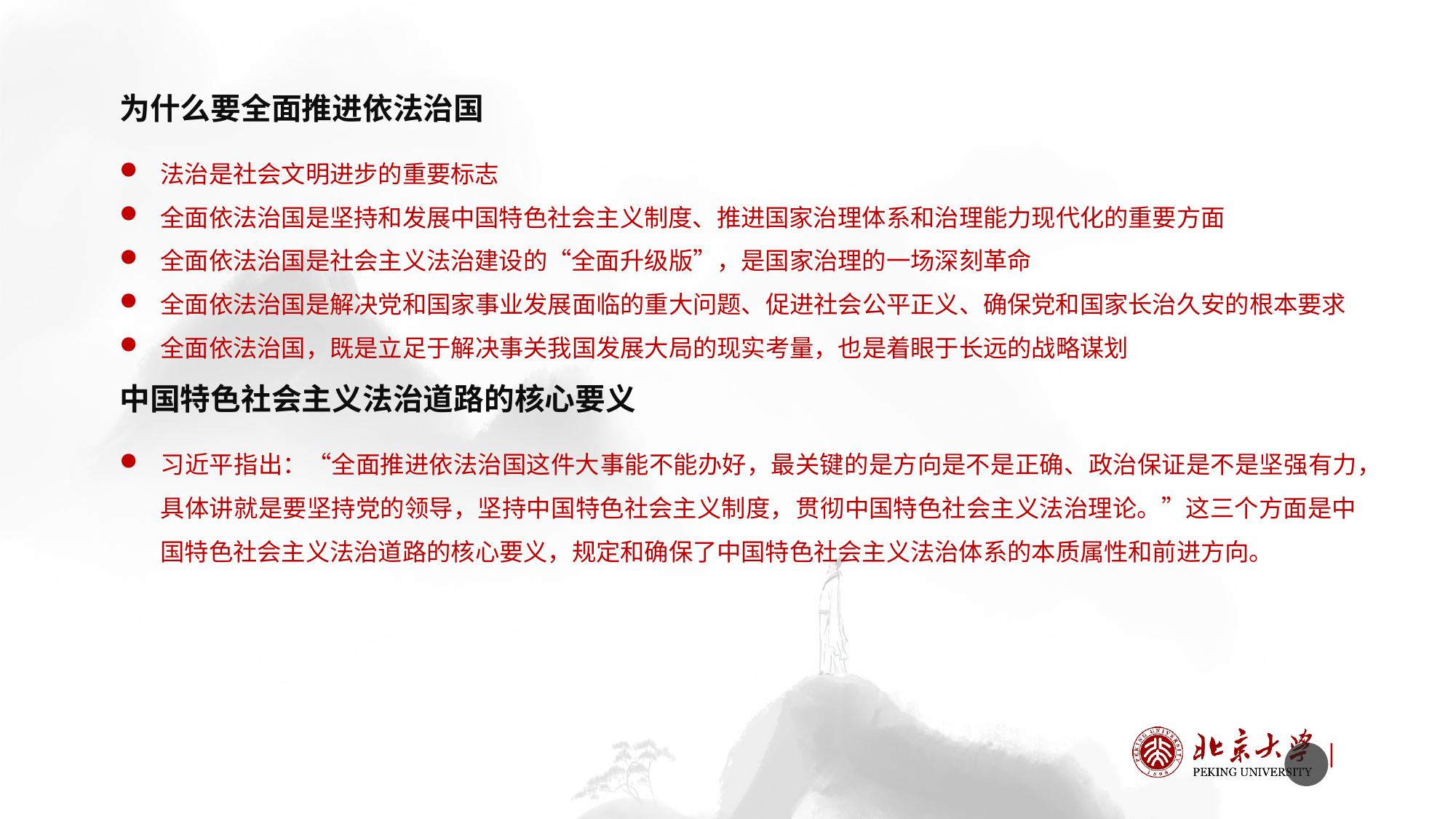

为什么要全面推进依法治国
法治是社会文明进步的重要标志
全面依法治国是坚持和发展中国特色社会主义制度、推进国家治理体系和治理能力现代化的重要方面
全面依法治国是社会主义法治建设的“全面升级版”，是国家治理的一场深刻革命
全面依法治国是解决党和国家事业发展面临的重大问题、促进社会公平正义、确保党和国家长治久安的根本要求
全面依法治国，既是立足于解决事关我国发展大局的现实考量，也是着眼于长远的战略谋划
中国特色社会主义法治道路的核心要义
习近平指出：“全面推进依法治国这件大事能不能办好，最关键的是方向是不是正确、政治保证是不是坚强有力，具体讲就是要坚持党的领导，坚持中国特色社会主义制度，贯彻中国特色社会主义法治理论。”这三个方面是中国特色社会主义法治道路的核心要义，规定和确保了中国特色社会主义法治体系的本质属性和前进方向。
37